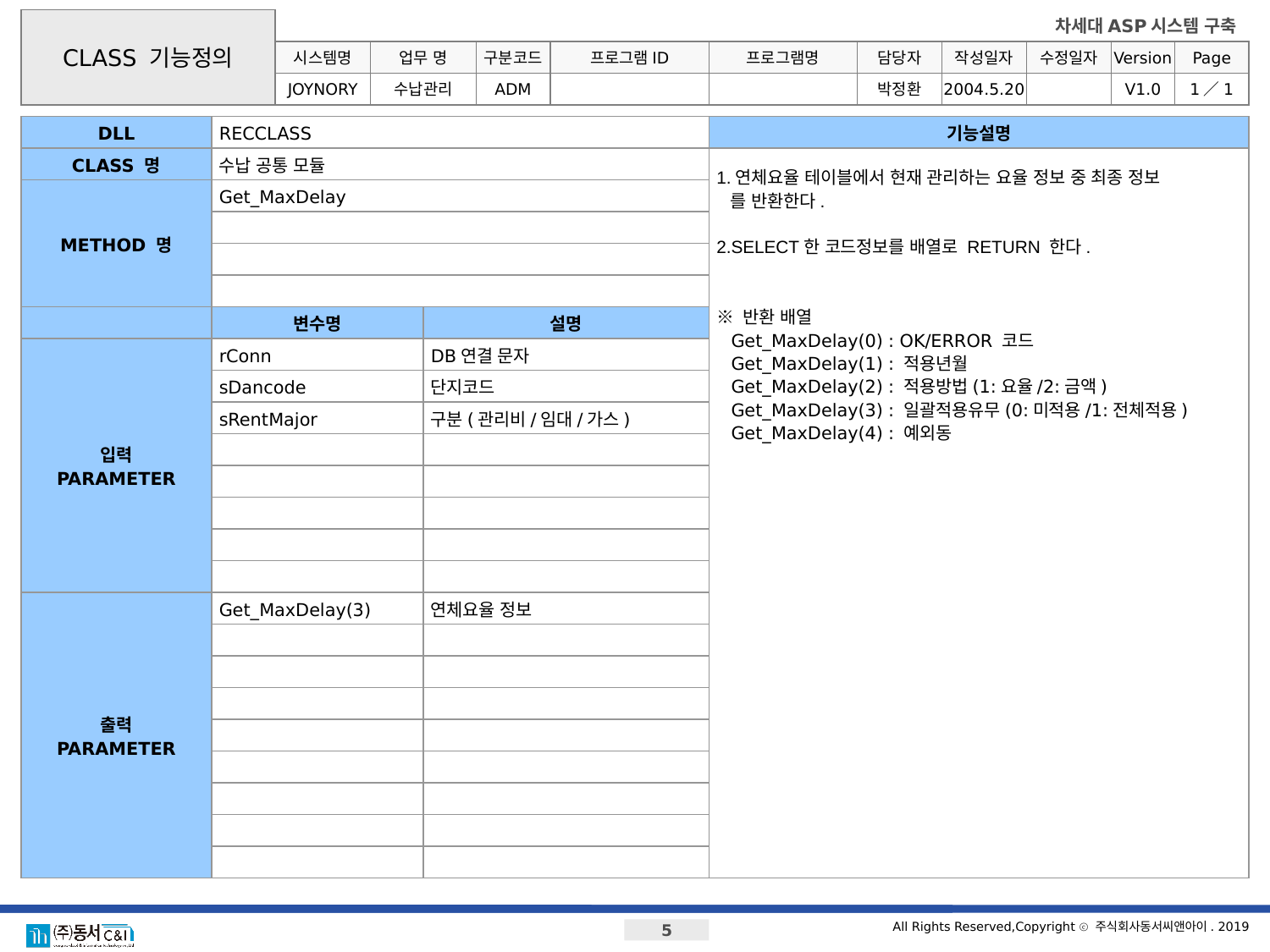

CLASS 기능정의
DLL
RECCLASS
기능설명
CLASS 명
수납 공통 모듈
1.연체요율 테이블에서 현재 관리하는 요율 정보 중 최종 정보
  를 반환한다.

2.SELECT한 코드정보를 배열로 RETURN 한다.

※ 반환 배열
   Get_MaxDelay(0) : OK/ERROR 코드
   Get_MaxDelay(1) : 적용년월
   Get_MaxDelay(2) : 적용방법(1:요율/2:금액)
   Get_MaxDelay(3) : 일괄적용유무(0:미적용/1:전체적용)
   Get_MaxDelay(4) : 예외동

METHOD 명
Get_MaxDelay

변수명
설명
입력
PARAMETER
rConn
DB연결 문자
sDancode
단지코드
sRentMajor
구분(관리비/임대/가스)

출력
PARAMETER
Get_MaxDelay(3)
연체요율 정보